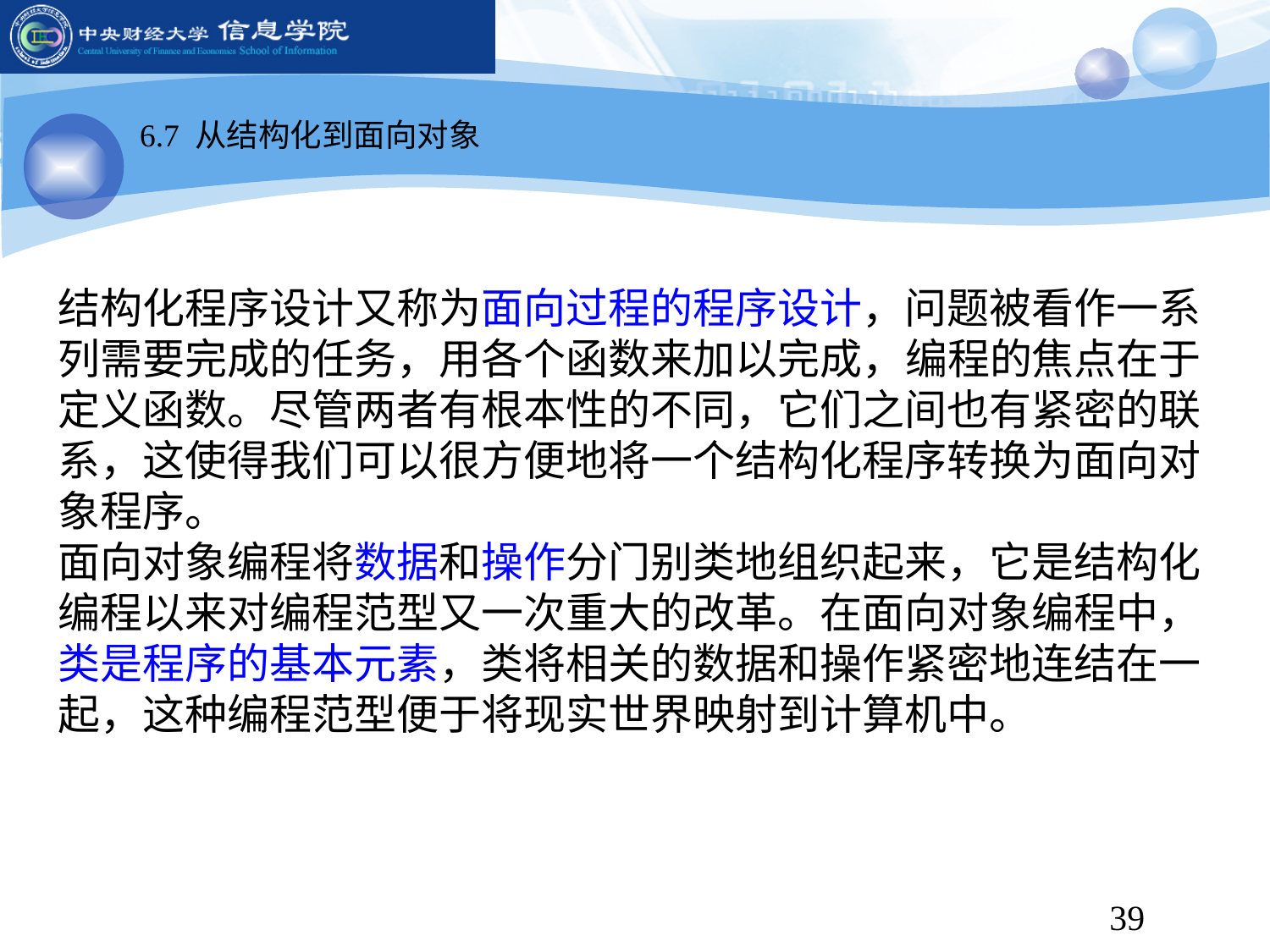

6.7 从结构化到面向对象
结构化程序设计又称为面向过程的程序设计，问题被看作一系列需要完成的任务，用各个函数来加以完成，编程的焦点在于定义函数。尽管两者有根本性的不同，它们之间也有紧密的联系，这使得我们可以很方便地将一个结构化程序转换为面向对象程序。
面向对象编程将数据和操作分门别类地组织起来，它是结构化编程以来对编程范型又一次重大的改革。在面向对象编程中，类是程序的基本元素，类将相关的数据和操作紧密地连结在一起，这种编程范型便于将现实世界映射到计算机中。